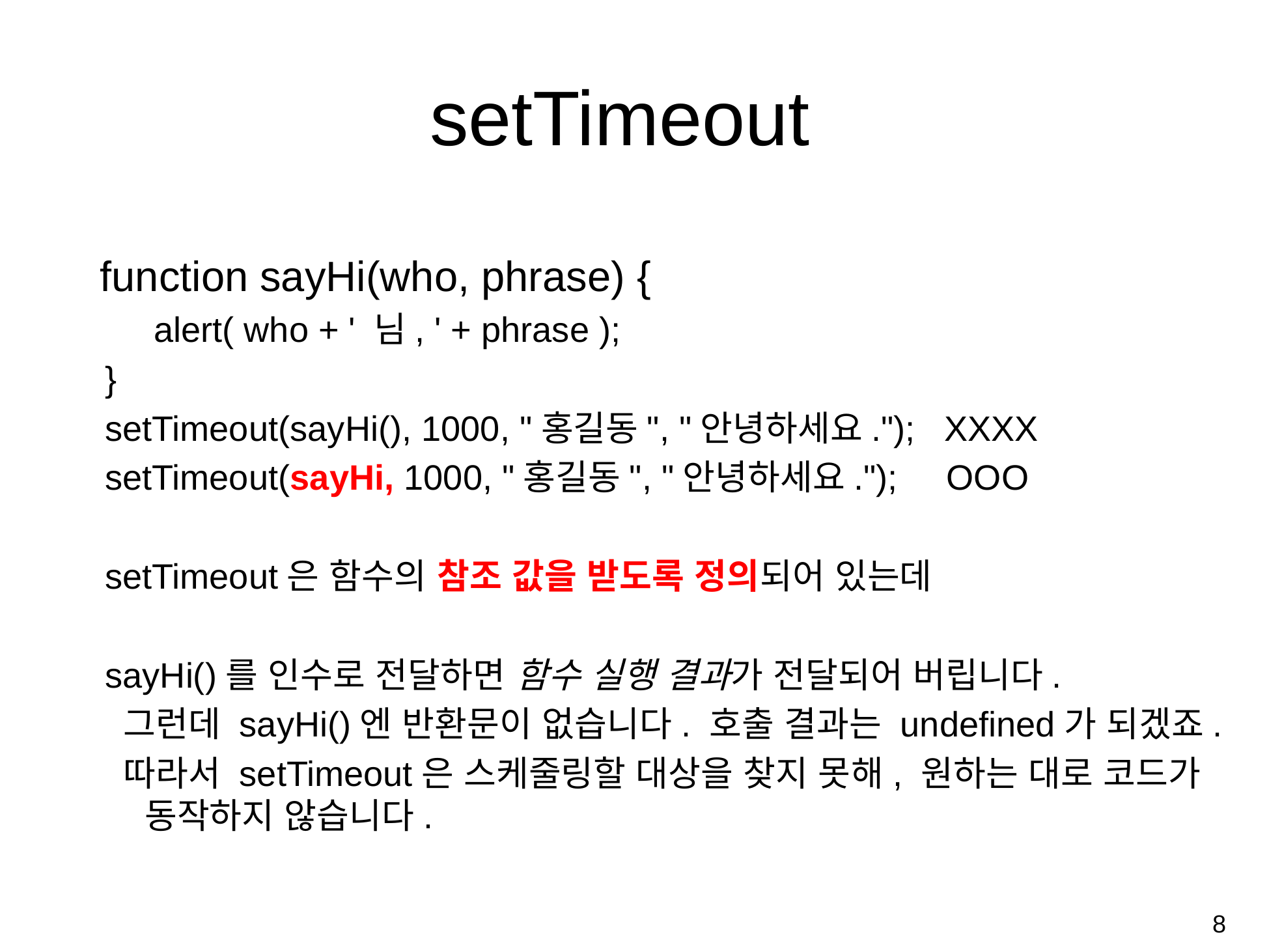

# setTimeout

     function sayHi(who, phrase) {
     alert( who + ' 님, ' + phrase );
}
setTimeout(sayHi(), 1000, "홍길동", "안녕하세요.");   XXXX
setTimeout(sayHi, 1000, "홍길동", "안녕하세요.");     OOO

setTimeout은 함수의 참조 값을 받도록 정의되어 있는데

sayHi()를 인수로 전달하면 함수 실행 결과가 전달되어 버립니다.
 그런데 sayHi()엔 반환문이 없습니다. 호출 결과는 undefined가 되겠죠.
 따라서 setTimeout은 스케줄링할 대상을 찾지 못해, 원하는 대로 코드가 동작하지 않습니다.
8